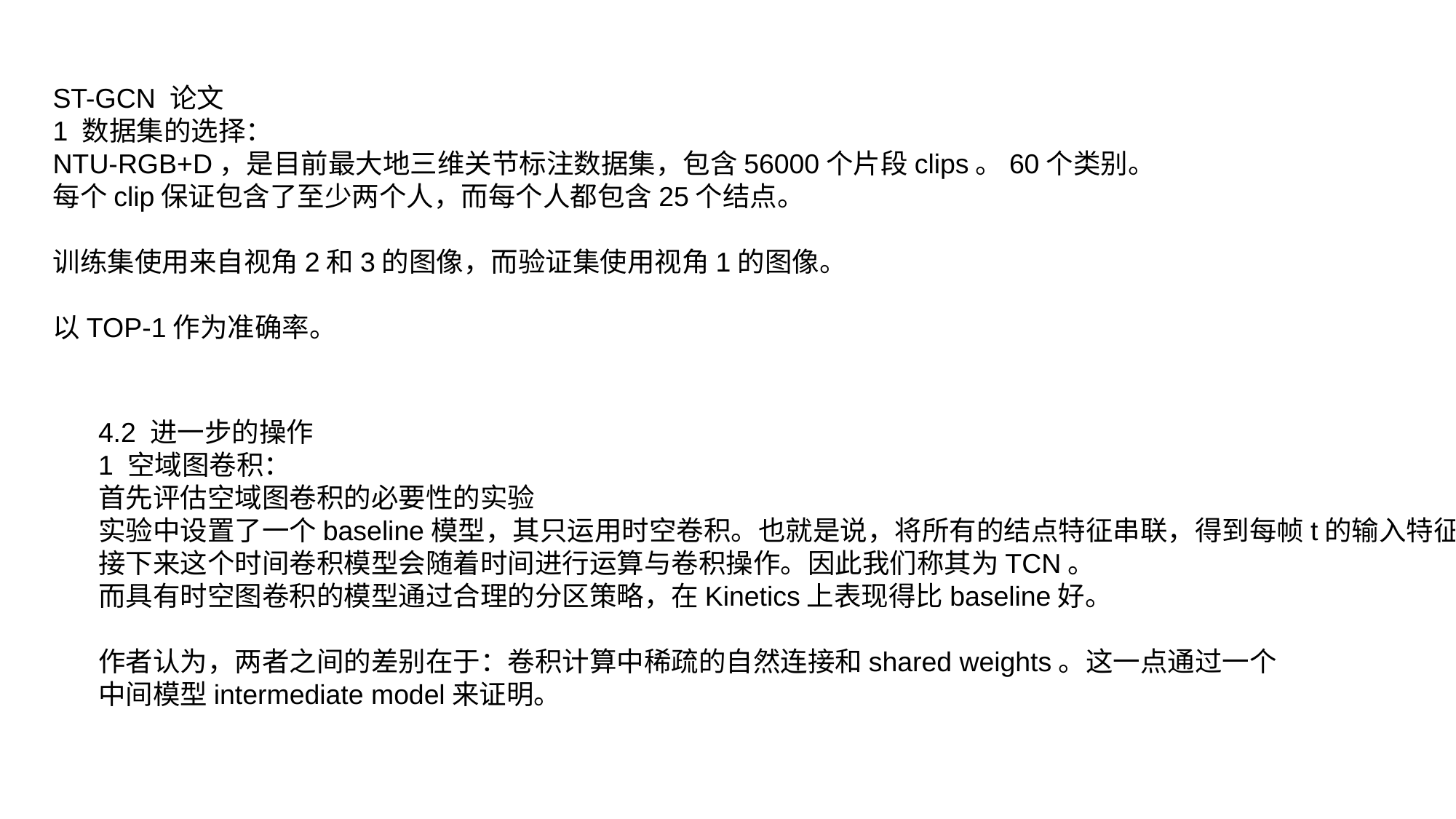

ST-GCN 论文
1 数据集的选择：
NTU-RGB+D，是目前最大地三维关节标注数据集，包含56000个片段clips。60个类别。
每个clip保证包含了至少两个人，而每个人都包含25个结点。

训练集使用来自视角2和3的图像，而验证集使用视角1的图像。

以TOP-1作为准确率。
4.2 进一步的操作
1 空域图卷积：
首先评估空域图卷积的必要性的实验
实验中设置了一个baseline模型，其只运用时空卷积。也就是说，将所有的结点特征串联，得到每帧t的输入特征即。
接下来这个时间卷积模型会随着时间进行运算与卷积操作。因此我们称其为TCN。
而具有时空图卷积的模型通过合理的分区策略，在Kinetics上表现得比baseline好。

作者认为，两者之间的差别在于：卷积计算中稀疏的自然连接和shared weights。这一点通过一个
中间模型intermediate model来证明。